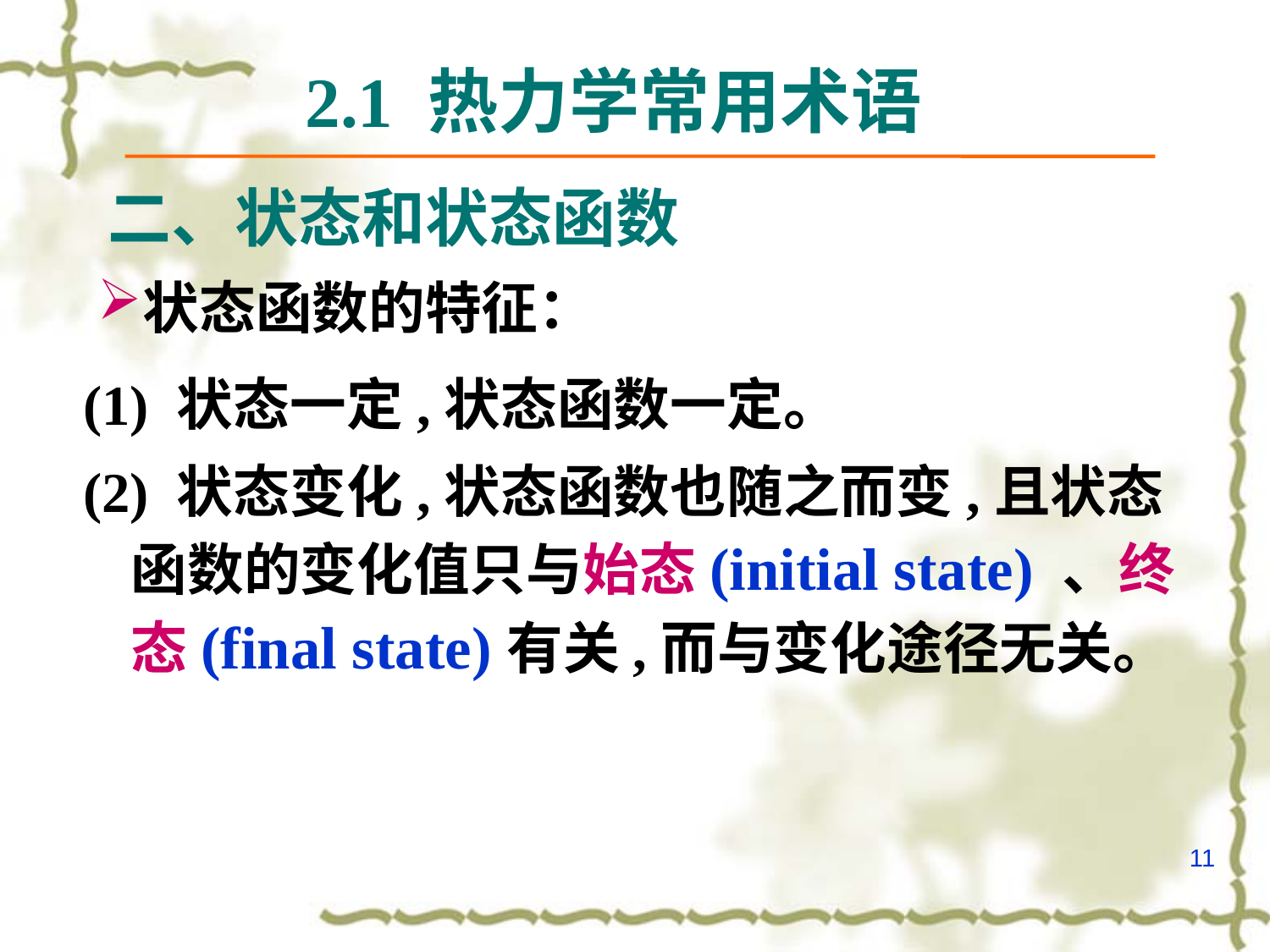

2.1 热力学常用术语

二、状态和状态函数
# 状态函数的特征：
(1) 状态一定,状态函数一定。
(2) 状态变化,状态函数也随之而变,且状态函数的变化值只与始态(initial state) 、终态(final state)有关,而与变化途径无关。
11